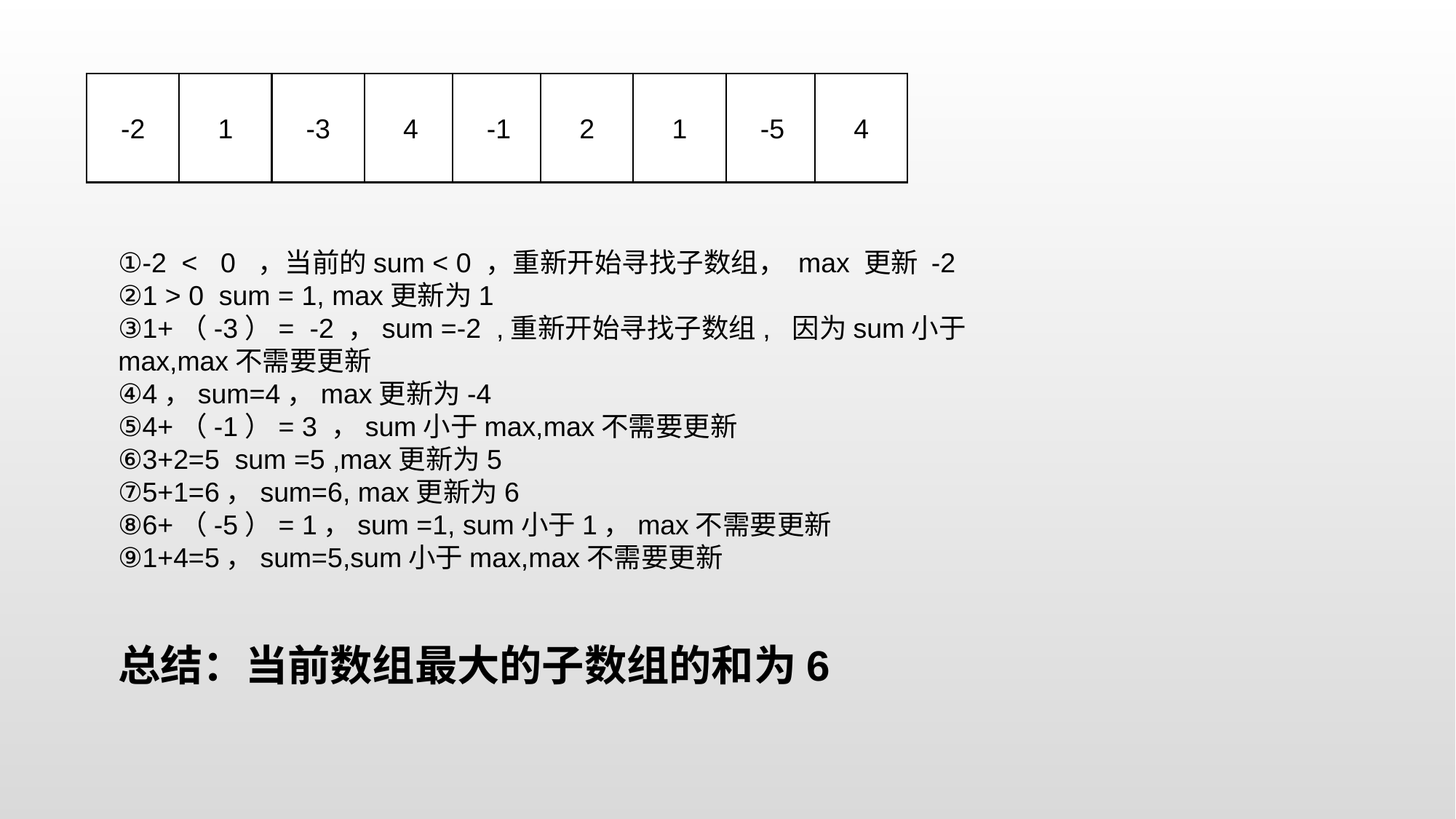

-2
1
-3
4
-1
2
1
-5
4

①-2  <   0  ，当前的sum < 0 ，重新开始寻找子数组， max 更新 -2
②1 > 0  sum = 1, max更新为1
③1+（-3）=  -2 ，sum =-2  ,重新开始寻找子数组,  因为sum小于max,max不需要更新
④4，sum=4，max更新为-4
⑤4+（-1）= 3 ，sum小于max,max不需要更新
⑥3+2=5  sum =5 ,max更新为5
⑦5+1=6，sum=6, max更新为6
⑧6+（-5）= 1，sum =1, sum小于1，max不需要更新
⑨1+4=5，sum=5,sum小于max,max不需要更新

总结：当前数组最大的子数组的和为6